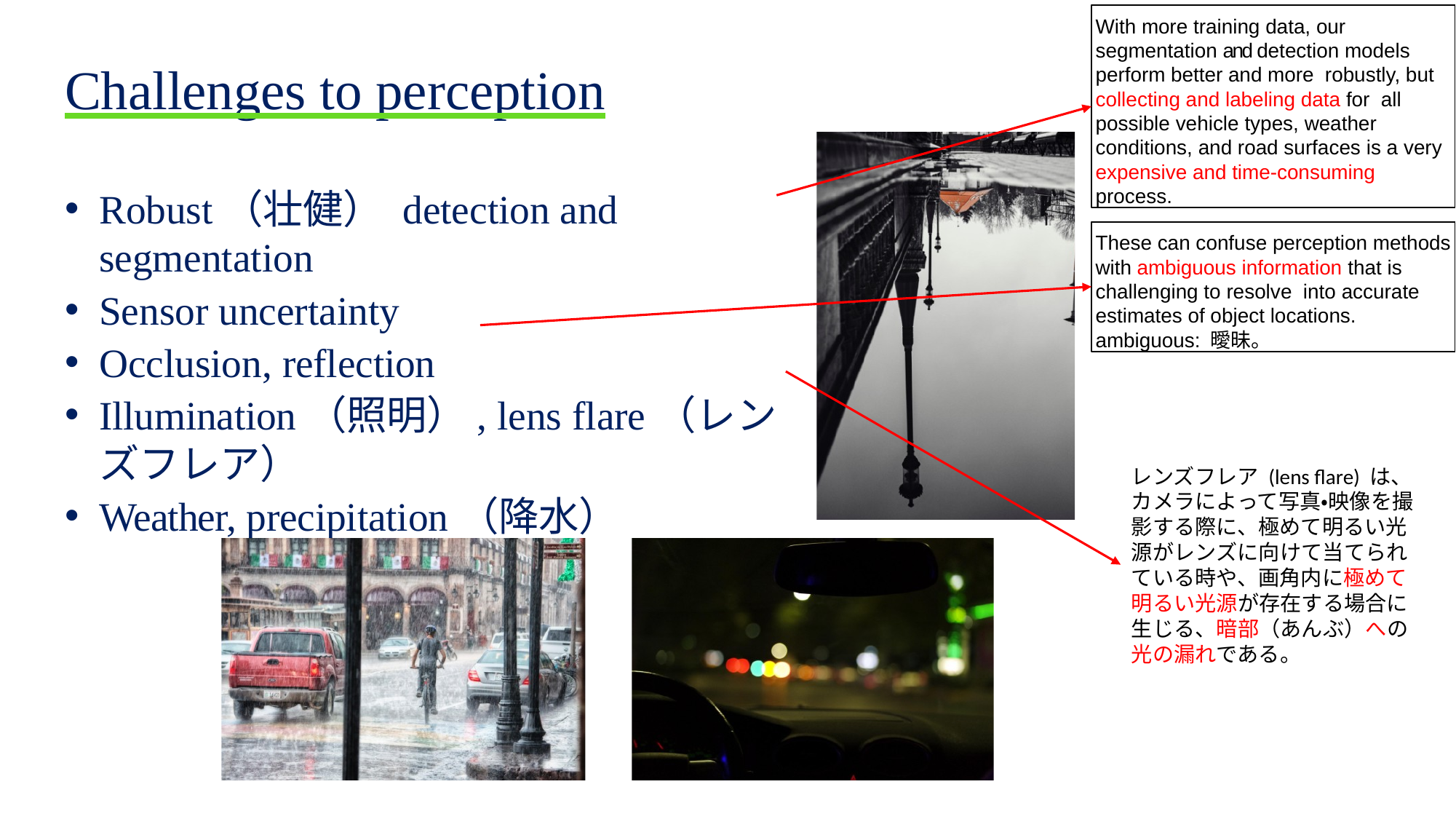

With more training data, our segmentation and detection models perform better and more  robustly, but collecting and labeling data for  all possible vehicle types, weather  conditions, and road surfaces is a very  expensive and time-consuming process.
# Challenges to perception

Robust（壮健） detection and segmentation
Sensor uncertainty
Occlusion, reflection
Illumination（照明）, lens flare（レンズフレア）
Weather, precipitation（降水）
These can confuse perception methods with ambiguous information that is challenging to resolve  into accurate estimates of object locations.  ambiguous: 曖昧。
レンズフレア (lens flare) は、カメラによって写真・映像を撮影する際に、極めて明るい光源がレンズに向けて当てられている時や、画角内に極めて明るい光源が存在する場合に生じる、暗部（あんぶ）への光の漏れである。